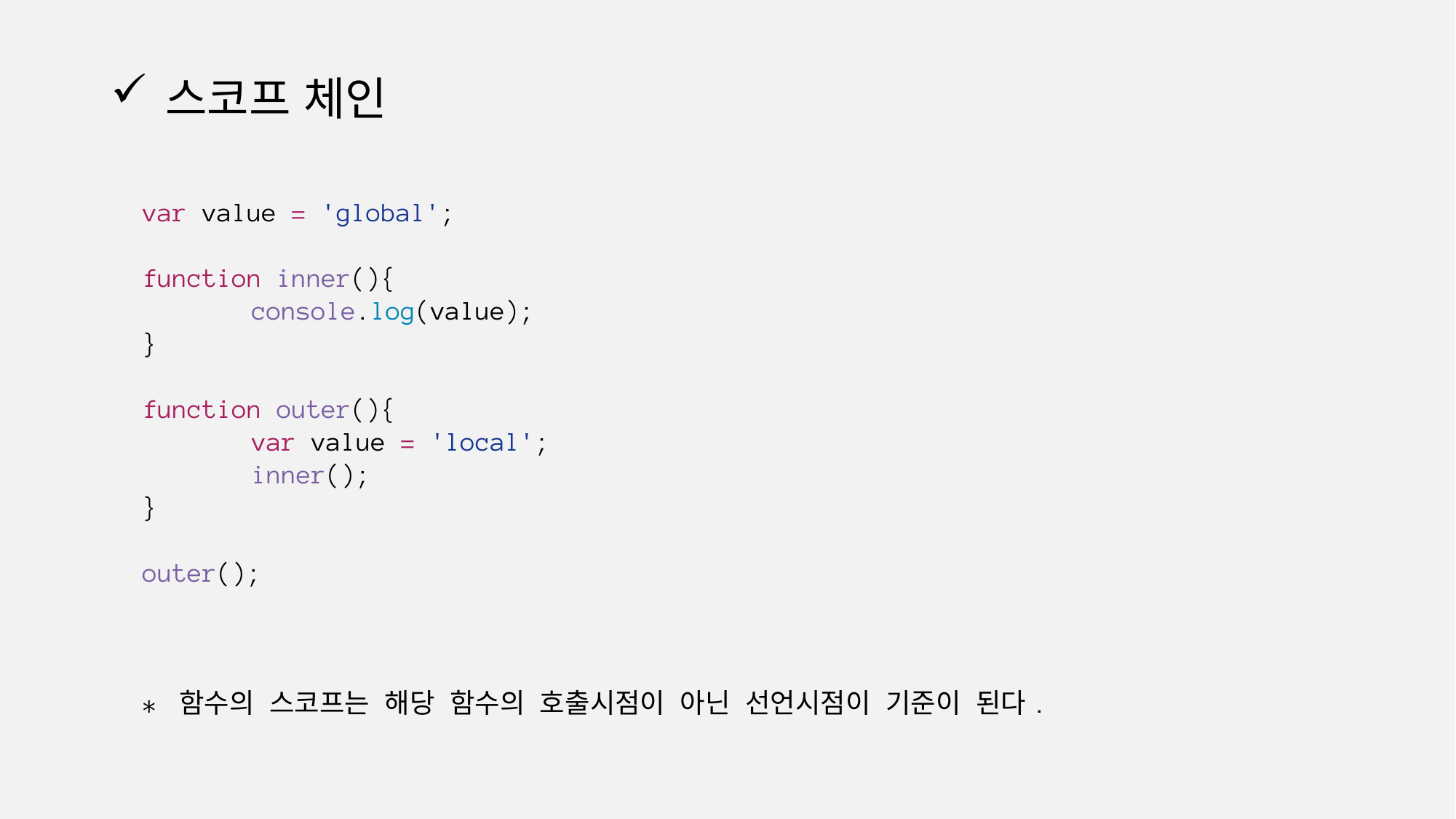

# 스코프 체인
var value = 'global';

function inner(){
	console.log(value);
}

function outer(){
	var value = 'local';
	inner();
}

outer();

* 함수의 스코프는 해당 함수의 호출시점이 아닌 선언시점이 기준이 된다.